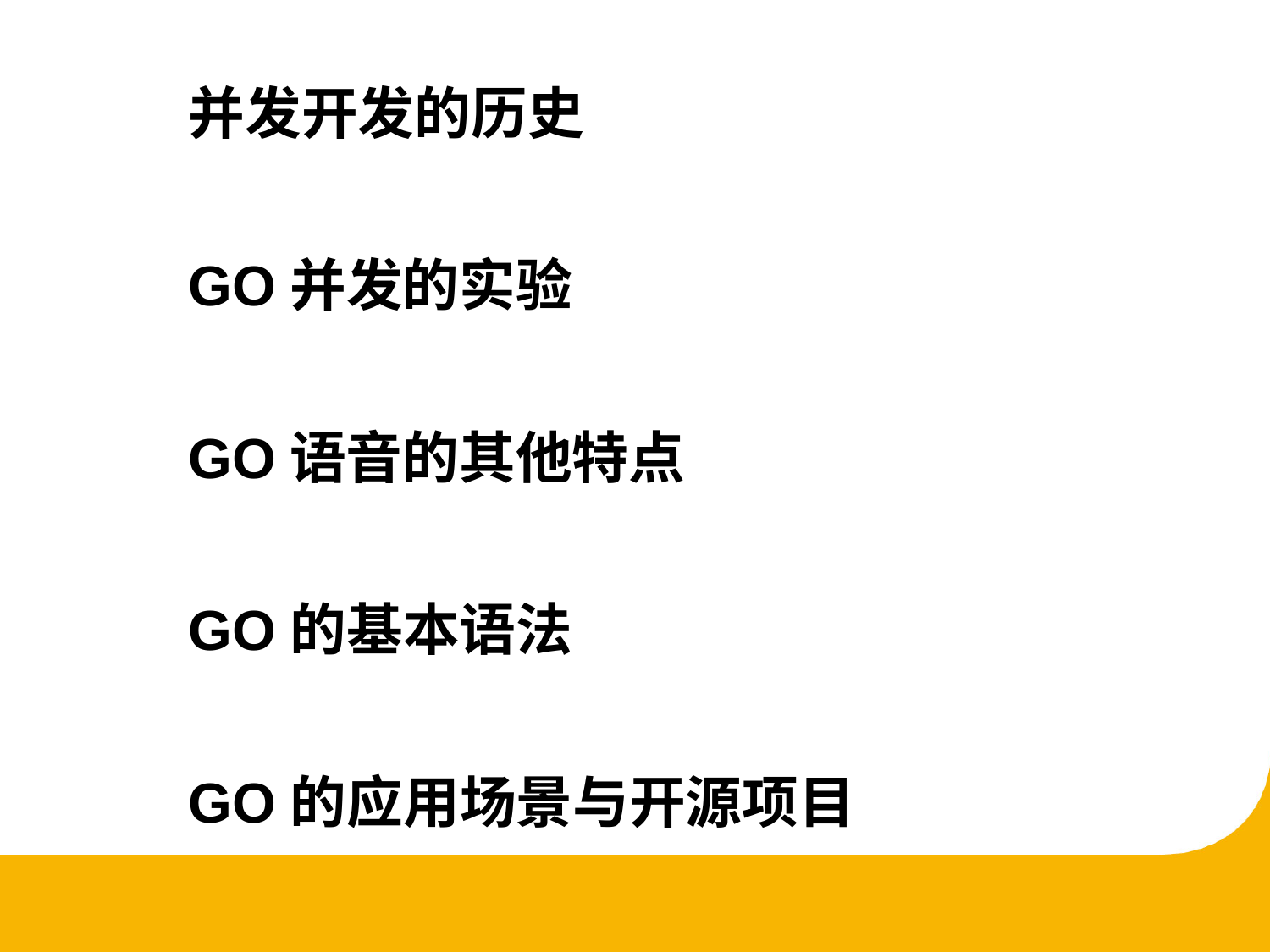

并发开发的历史
GO并发的实验
GO语音的其他特点
GO的基本语法
GO的应用场景与开源项目
2